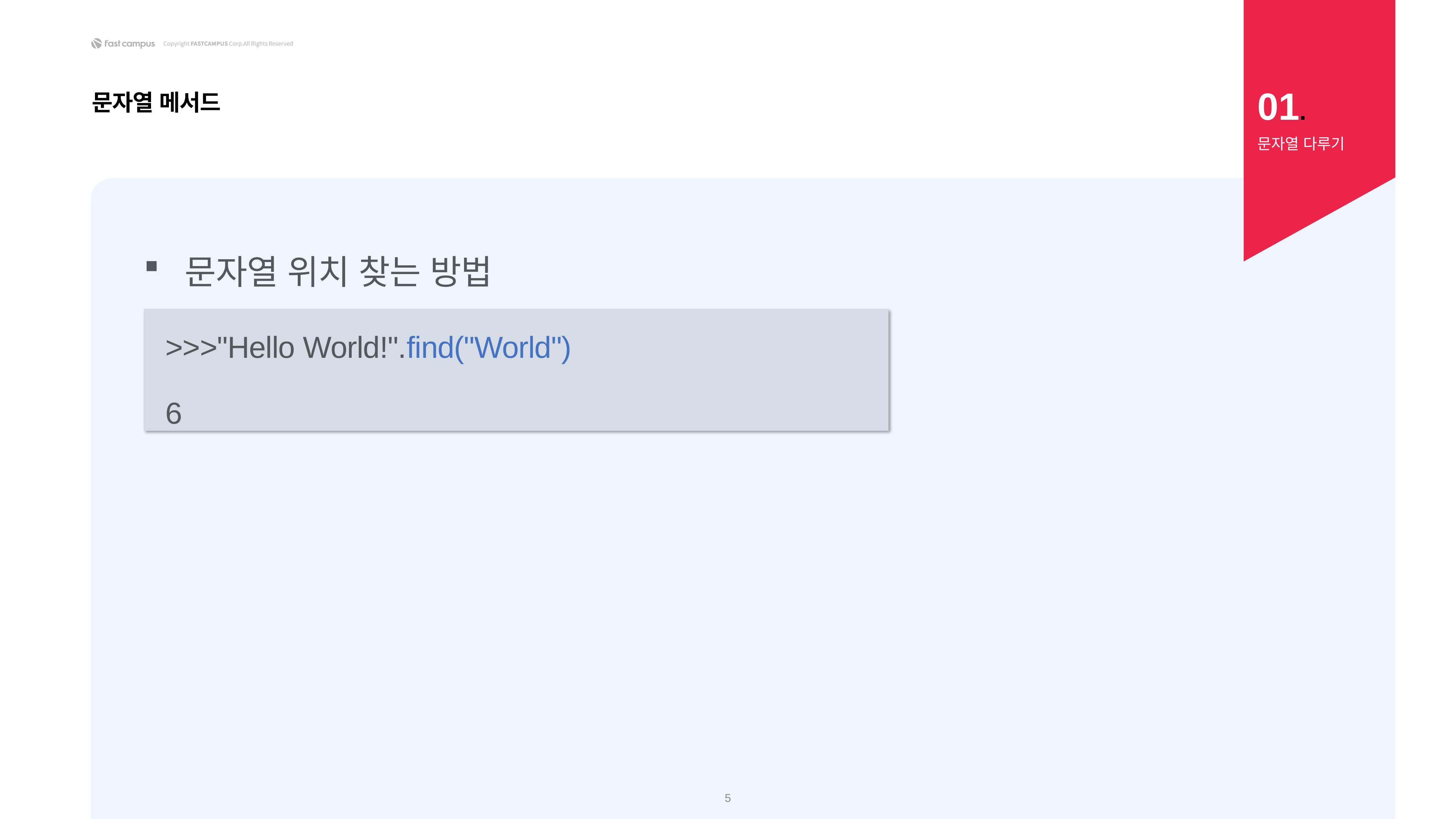

01.
문자열 메서드
문자열 다루기
문자열 위치 찾는 방법
>>>"Hello World!".find("World")
6
5